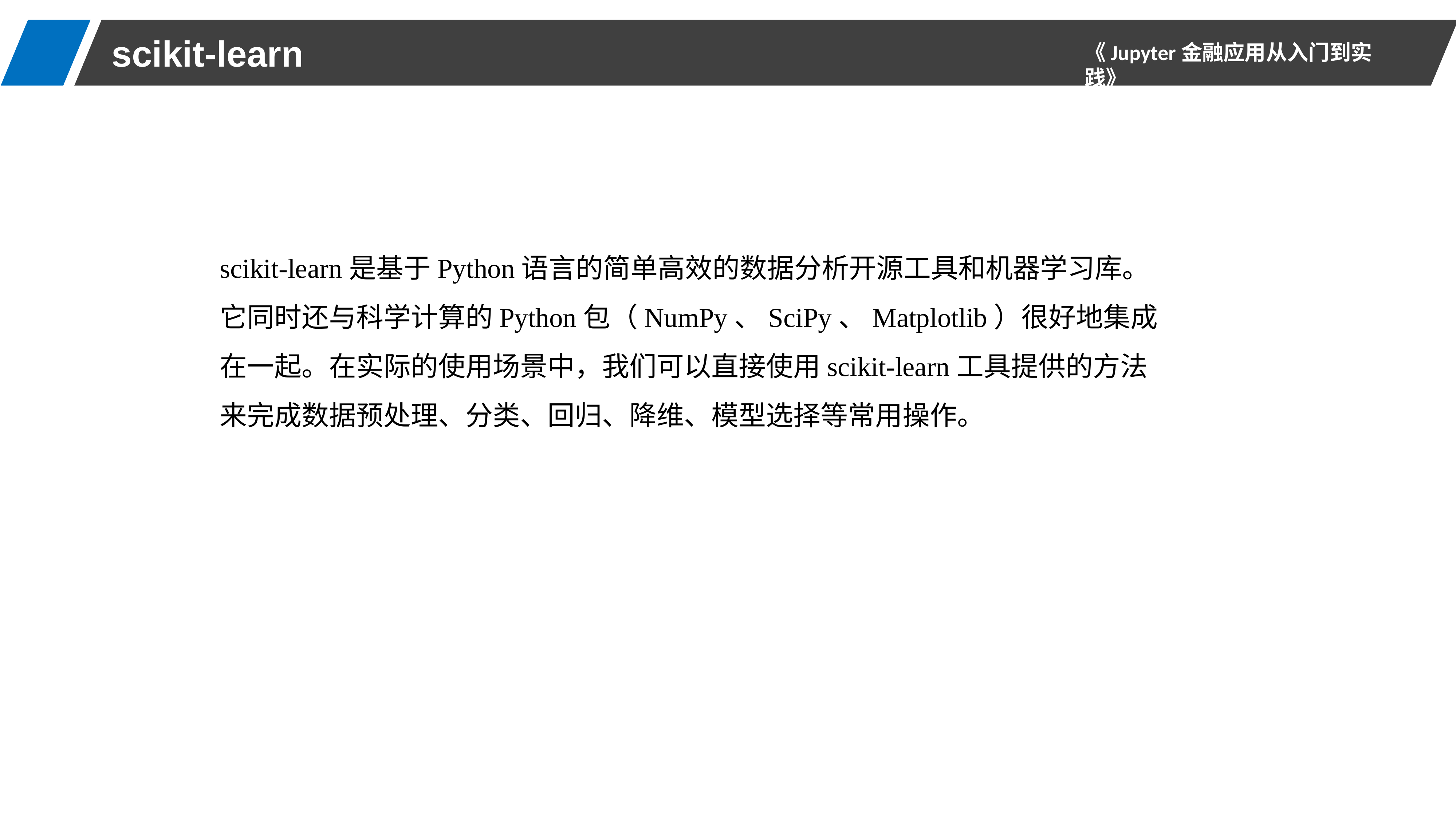

scikit-learn
scikit-learn是基于Python语言的简单高效的数据分析开源工具和机器学习库。它同时还与科学计算的Python包（NumPy、SciPy、Matplotlib）很好地集成在一起。在实际的使用场景中，我们可以直接使用scikit-learn工具提供的方法来完成数据预处理、分类、回归、降维、模型选择等常用操作。